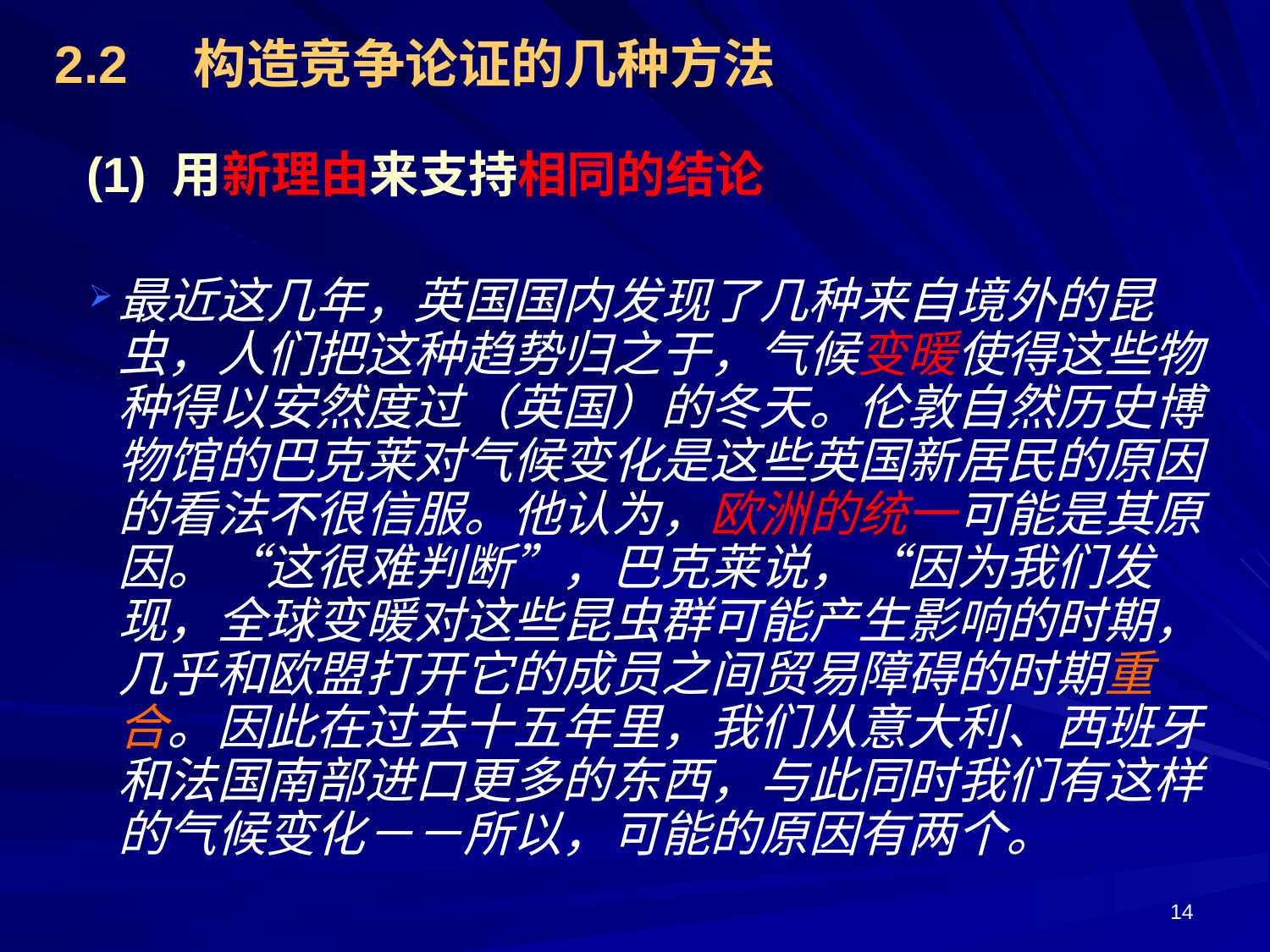

2.2　构造竞争论证的几种方法

   (1) 用新理由来支持相同的结论

最近这几年，英国国内发现了几种来自境外的昆虫，人们把这种趋势归之于，气候变暖使得这些物种得以安然度过（英国）的冬天。伦敦自然历史博物馆的巴克莱对气候变化是这些英国新居民的原因的看法不很信服。他认为，欧洲的统一可能是其原因。“这很难判断”，巴克莱说，“因为我们发现，全球变暖对这些昆虫群可能产生影响的时期，几乎和欧盟打开它的成员之间贸易障碍的时期重合。因此在过去十五年里，我们从意大利、西班牙和法国南部进口更多的东西，与此同时我们有这样的气候变化－－所以，可能的原因有两个。
14